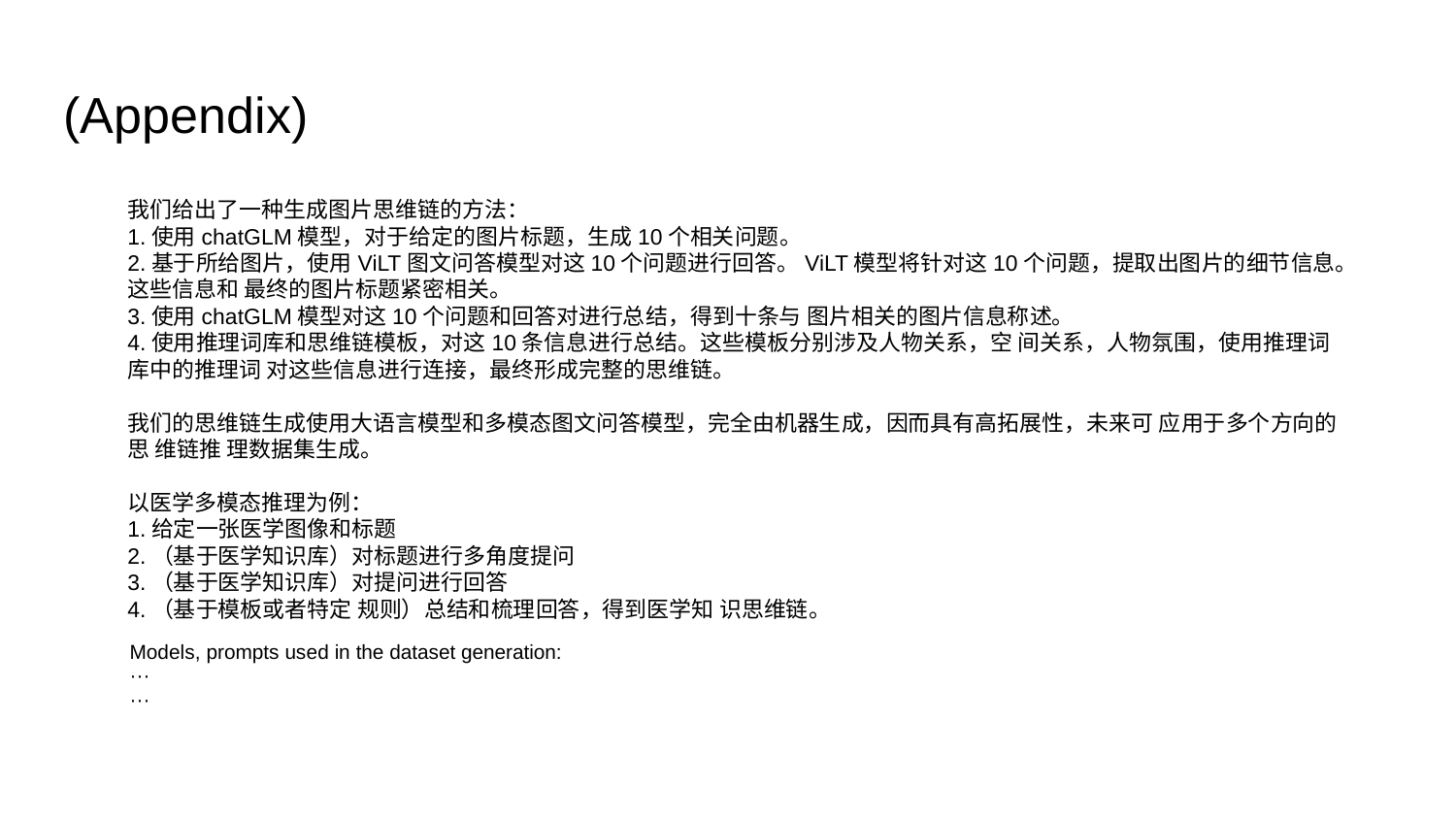

# (Appendix)
我们给出了一种生成图片思维链的方法：
1.使用chatGLM模型，对于给定的图片标题，生成10个相关问题。
2.基于所给图片，使用ViLT图文问答模型对这10个问题进行回答。ViLT模型将针对这10个问题，提取出图片的细节信息。这些信息和 最终的图片标题紧密相关。
3.使用chatGLM模型对这10个问题和回答对进行总结，得到十条与 图片相关的图片信息称述。
4.使用推理词库和思维链模板，对这10条信息进行总结。这些模板分别涉及人物关系，空 间关系，人物氛围，使用推理词库中的推理词 对这些信息进行连接，最终形成完整的思维链。

我们的思维链生成使用大语言模型和多模态图文问答模型，完全由机器生成，因而具有高拓展性，未来可 应用于多个方向的思 维链推 理数据集生成。

以医学多模态推理为例：
1.给定一张医学图像和标题
2.（基于医学知识库）对标题进行多角度提问
3.（基于医学知识库）对提问进行回答
4.（基于模板或者特定 规则）总结和梳理回答，得到医学知 识思维链。
Models, prompts used in the dataset generation:
···
···